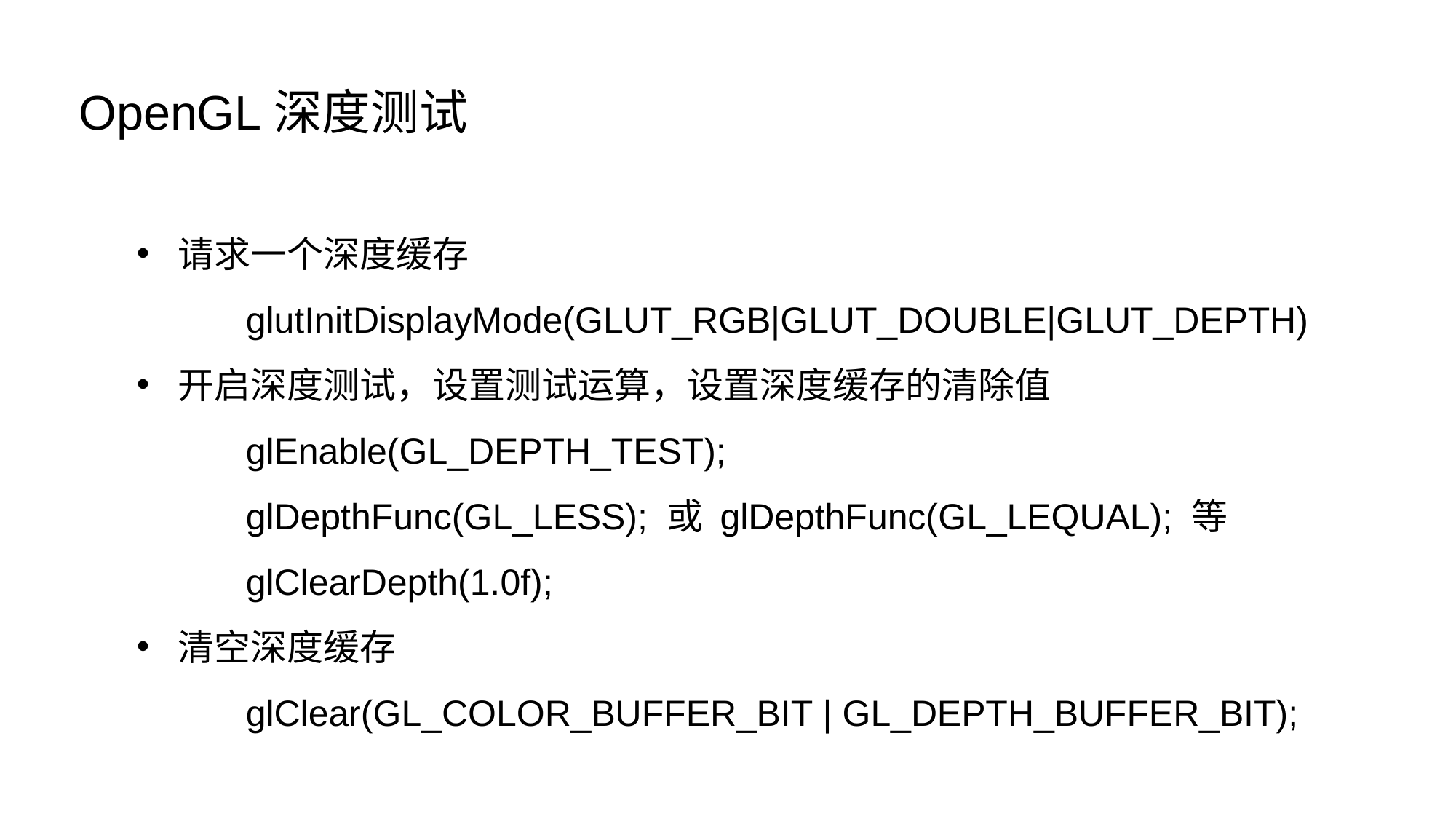

OpenGL深度测试
请求一个深度缓存
	glutInitDisplayMode(GLUT_RGB|GLUT_DOUBLE|GLUT_DEPTH)
开启深度测试，设置测试运算，设置深度缓存的清除值
	glEnable(GL_DEPTH_TEST);
	glDepthFunc(GL_LESS); 或 glDepthFunc(GL_LEQUAL); 等
	glClearDepth(1.0f);
清空深度缓存
	glClear(GL_COLOR_BUFFER_BIT | GL_DEPTH_BUFFER_BIT);